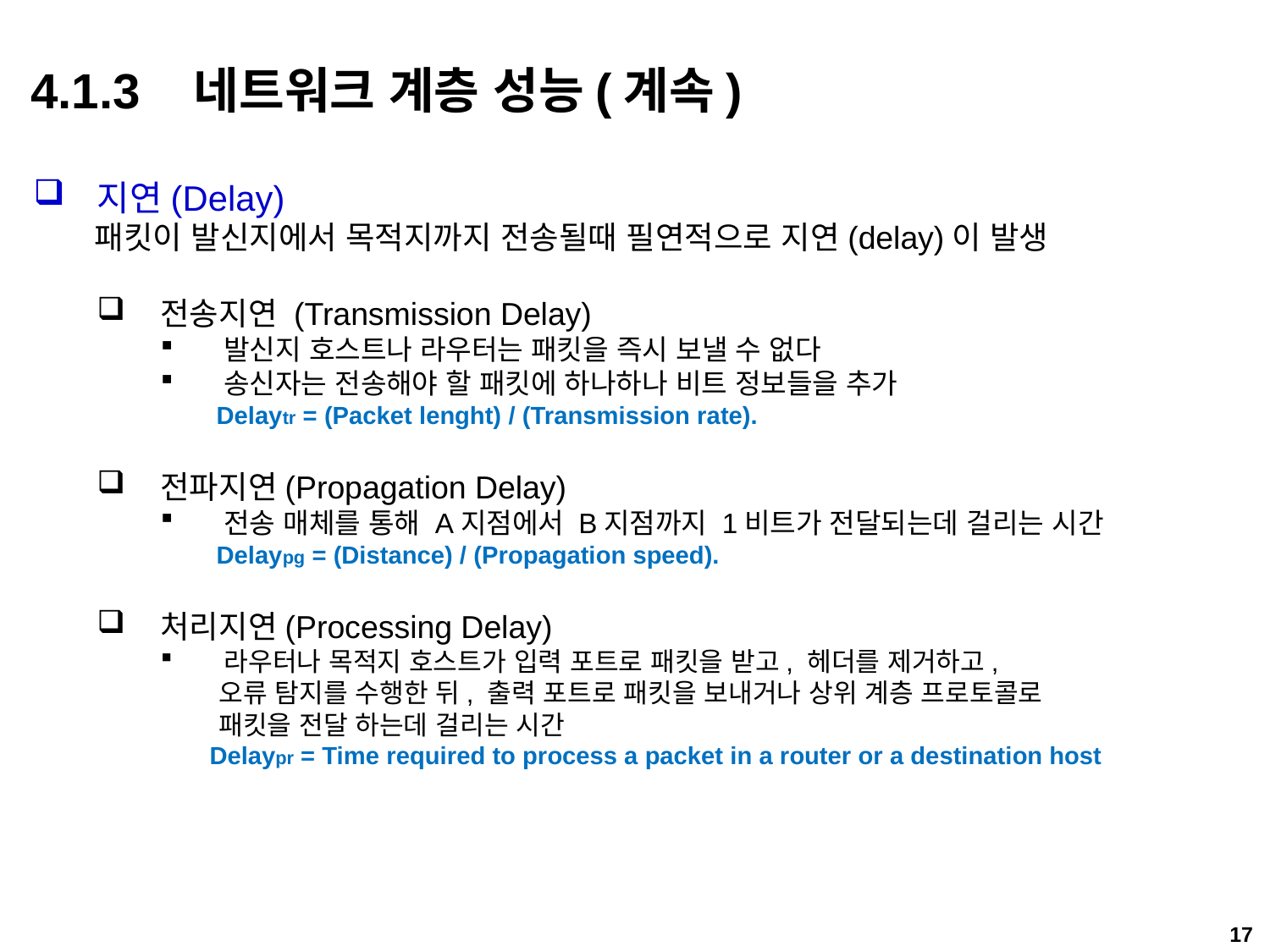

4.1.3   네트워크 계층 성능(계속)
지연(Delay)
      패킷이 발신지에서 목적지까지 전송될때 필연적으로 지연(delay)이 발생

전송지연 (Transmission Delay)
발신지 호스트나 라우터는 패킷을 즉시 보낼 수 없다
송신자는 전송해야 할 패킷에 하나하나 비트 정보들을 추가
        Delaytr = (Packet lenght) / (Transmission rate).

전파지연(Propagation Delay)
전송 매체를 통해 A지점에서 B지점까지 1비트가 전달되는데 걸리는 시간
        Delaypg = (Distance) / (Propagation speed).

처리지연(Processing Delay)
라우터나 목적지 호스트가 입력 포트로 패킷을 받고, 헤더를 제거하고,
       오류 탐지를 수행한 뒤, 출력 포트로 패킷을 보내거나 상위 계층 프로토콜로
       패킷을 전달 하는데 걸리는 시간
       Delaypr = Time required to process a packet in a router or a destination host
17